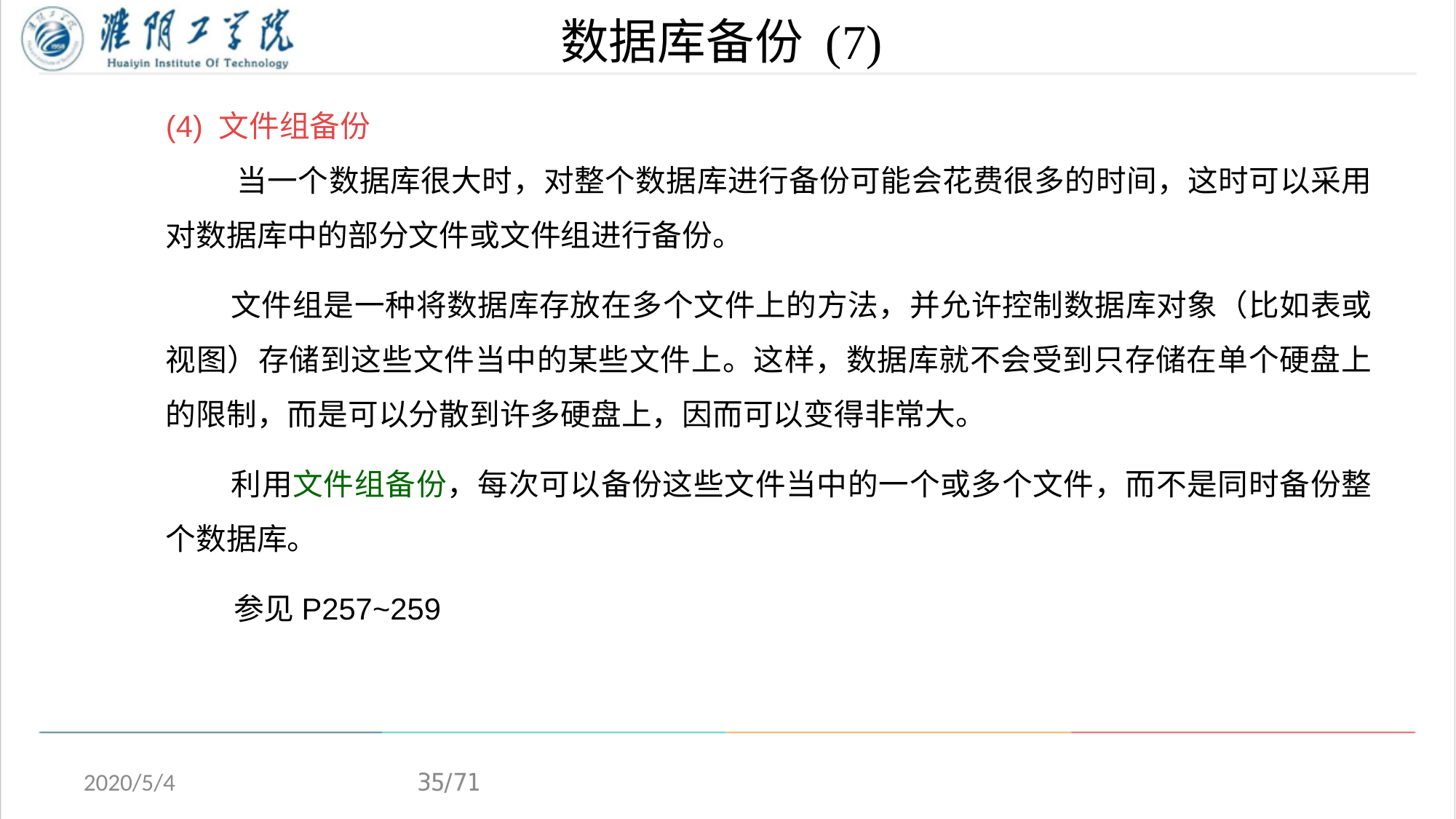

# 数据库备份 (7)
(4) 文件组备份
         当一个数据库很大时，对整个数据库进行备份可能会花费很多的时间，这时可以采用对数据库中的部分文件或文件组进行备份。
        文件组是一种将数据库存放在多个文件上的方法，并允许控制数据库对象（比如表或视图）存储到这些文件当中的某些文件上。这样，数据库就不会受到只存储在单个硬盘上的限制，而是可以分散到许多硬盘上，因而可以变得非常大。
        利用文件组备份，每次可以备份这些文件当中的一个或多个文件，而不是同时备份整个数据库。
         参见P257~259
35/71
2020/5/4